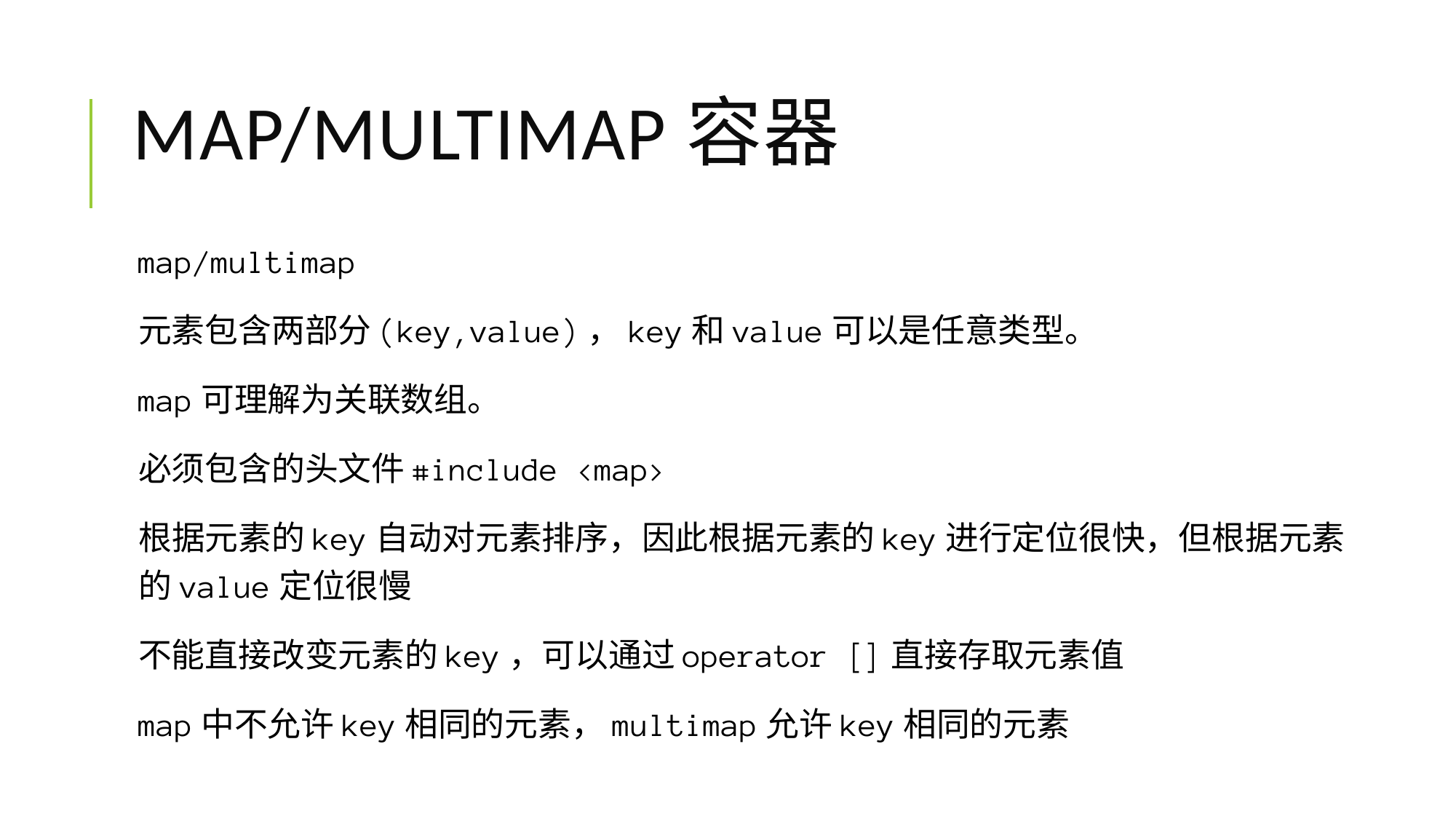

# map/multimap容器
map/multimap
元素包含两部分(key,value)，key和value可以是任意类型。
map可理解为关联数组。
必须包含的头文件#include <map>
根据元素的key自动对元素排序，因此根据元素的key进行定位很快，但根据元素的value定位很慢
不能直接改变元素的key，可以通过operator []直接存取元素值
map中不允许key相同的元素，multimap允许key相同的元素